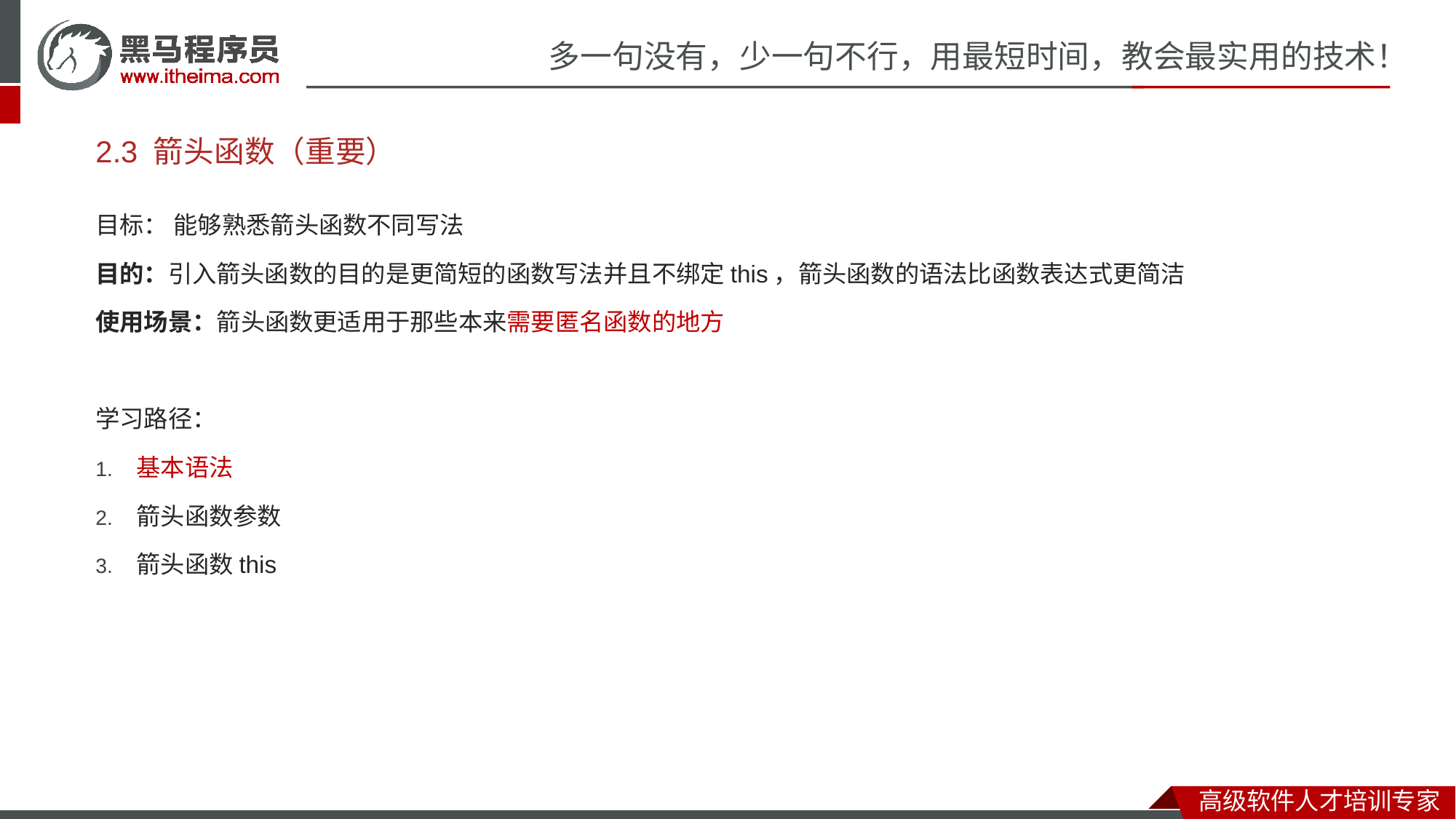

# 2.3 箭头函数（重要）
目标： 能够熟悉箭头函数不同写法
目的：引入箭头函数的目的是更简短的函数写法并且不绑定this，箭头函数的语法比函数表达式更简洁
使用场景：箭头函数更适用于那些本来需要匿名函数的地方

学习路径：
基本语法
箭头函数参数
箭头函数this